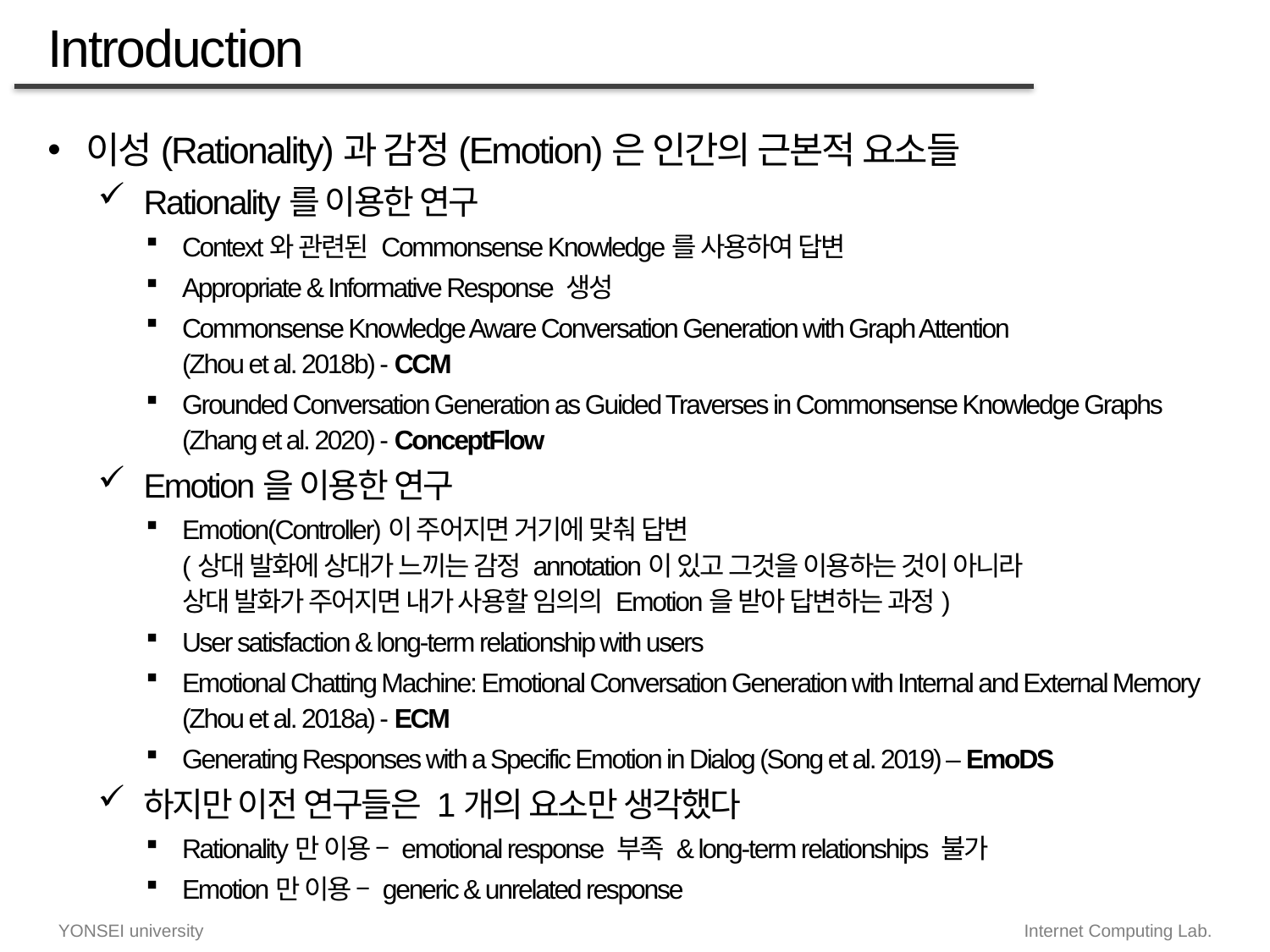

# Introduction
이성(Rationality)과 감정(Emotion)은 인간의 근본적 요소들
Rationality를 이용한 연구
Context와 관련된 Commonsense Knowledge를 사용하여 답변
Appropriate & Informative Response 생성
Commonsense Knowledge Aware Conversation Generation with Graph Attention
(Zhou et al. 2018b) - CCM
Grounded Conversation Generation as Guided Traverses in Commonsense Knowledge Graphs (Zhang et al. 2020) - ConceptFlow
Emotion을 이용한 연구
Emotion(Controller)이 주어지면 거기에 맞춰 답변
(상대 발화에 상대가 느끼는 감정 annotation이 있고 그것을 이용하는 것이 아니라
상대 발화가 주어지면 내가 사용할 임의의 Emotion을 받아 답변하는 과정)
User satisfaction & long-term relationship with users
Emotional Chatting Machine: Emotional Conversation Generation with Internal and External Memory (Zhou et al. 2018a) - ECM
Generating Responses with a Specific Emotion in Dialog (Song et al. 2019) – EmoDS
하지만 이전 연구들은 1개의 요소만 생각했다
Rationality만 이용 – emotional response 부족 & long-term relationships 불가
Emotion만 이용 – generic & unrelated response